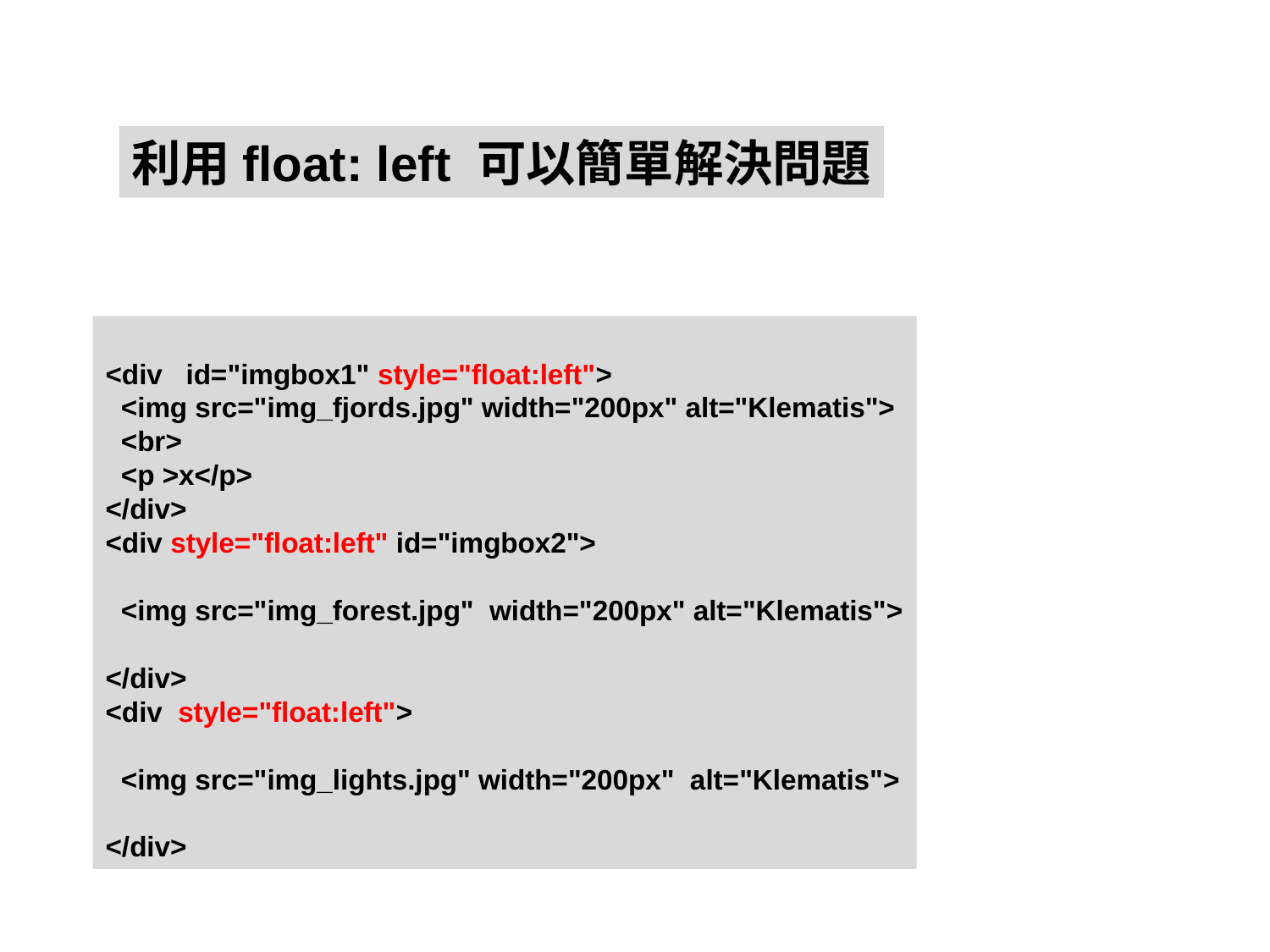

利用float: left 可以簡單解決問題

<div   id="imgbox1" style="float:left">
  <img src="img_fjords.jpg" width="200px" alt="Klematis">
  <br>
  <p >x</p>
</div>
<div style="float:left" id="imgbox2">

  <img src="img_forest.jpg"  width="200px" alt="Klematis">

</div>
<div  style="float:left">

  <img src="img_lights.jpg" width="200px"  alt="Klematis">

</div>